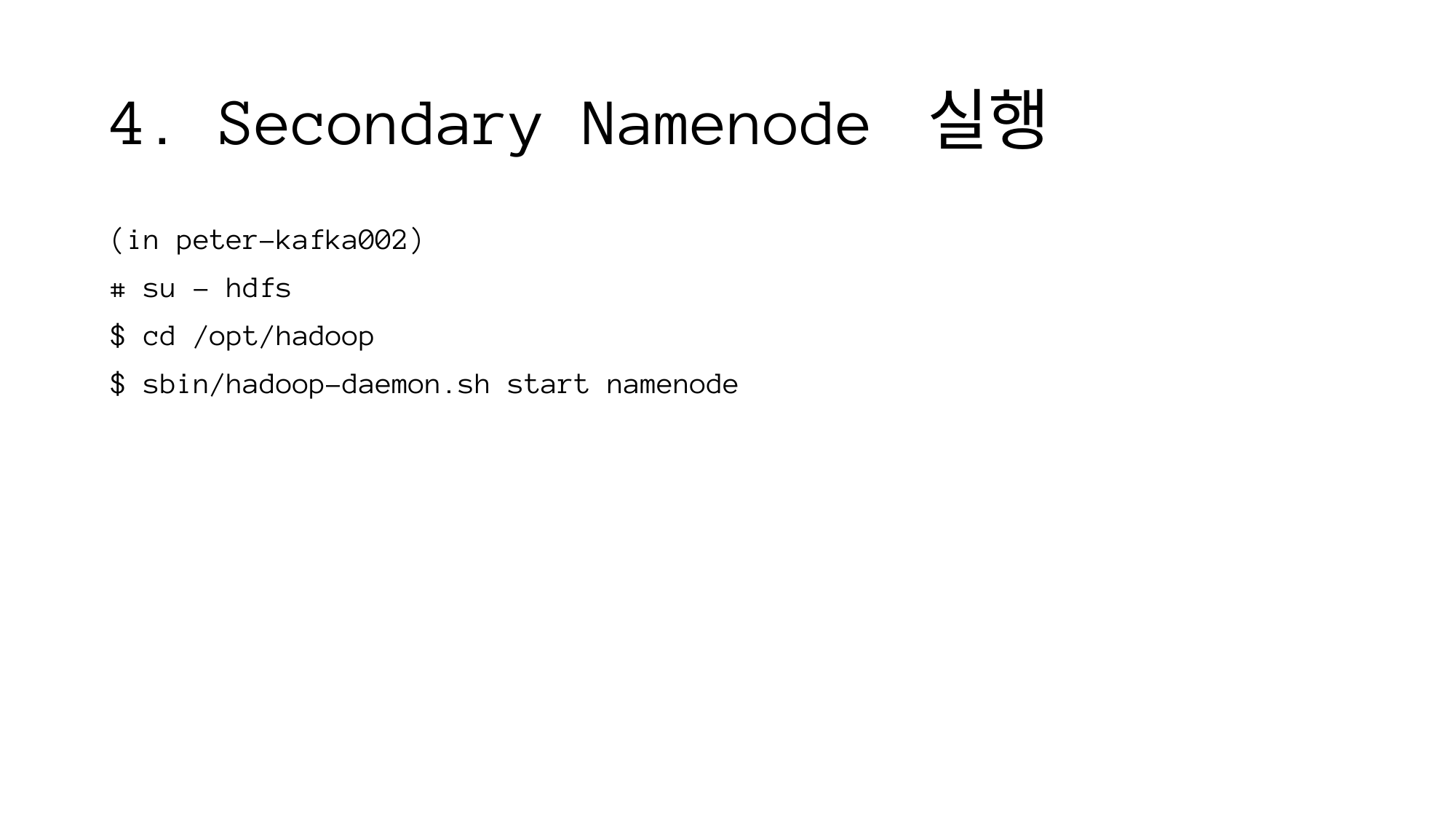

# 4. Secondary Namenode 실행
(in peter-kafka002)
# su - hdfs
$ cd /opt/hadoop
$ sbin/hadoop-daemon.sh start namenode